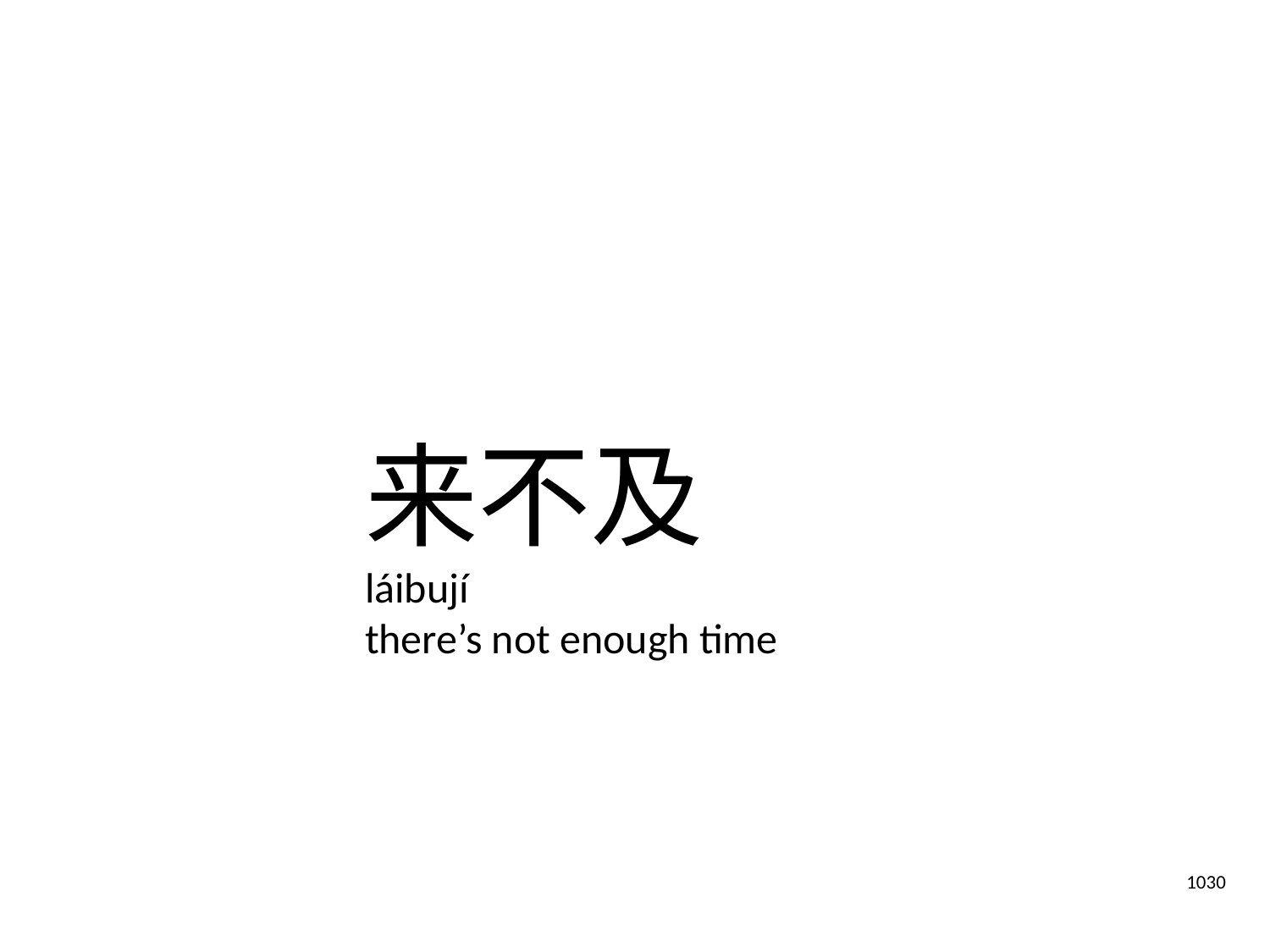

来不及
láibují
there’s not enough time

1030